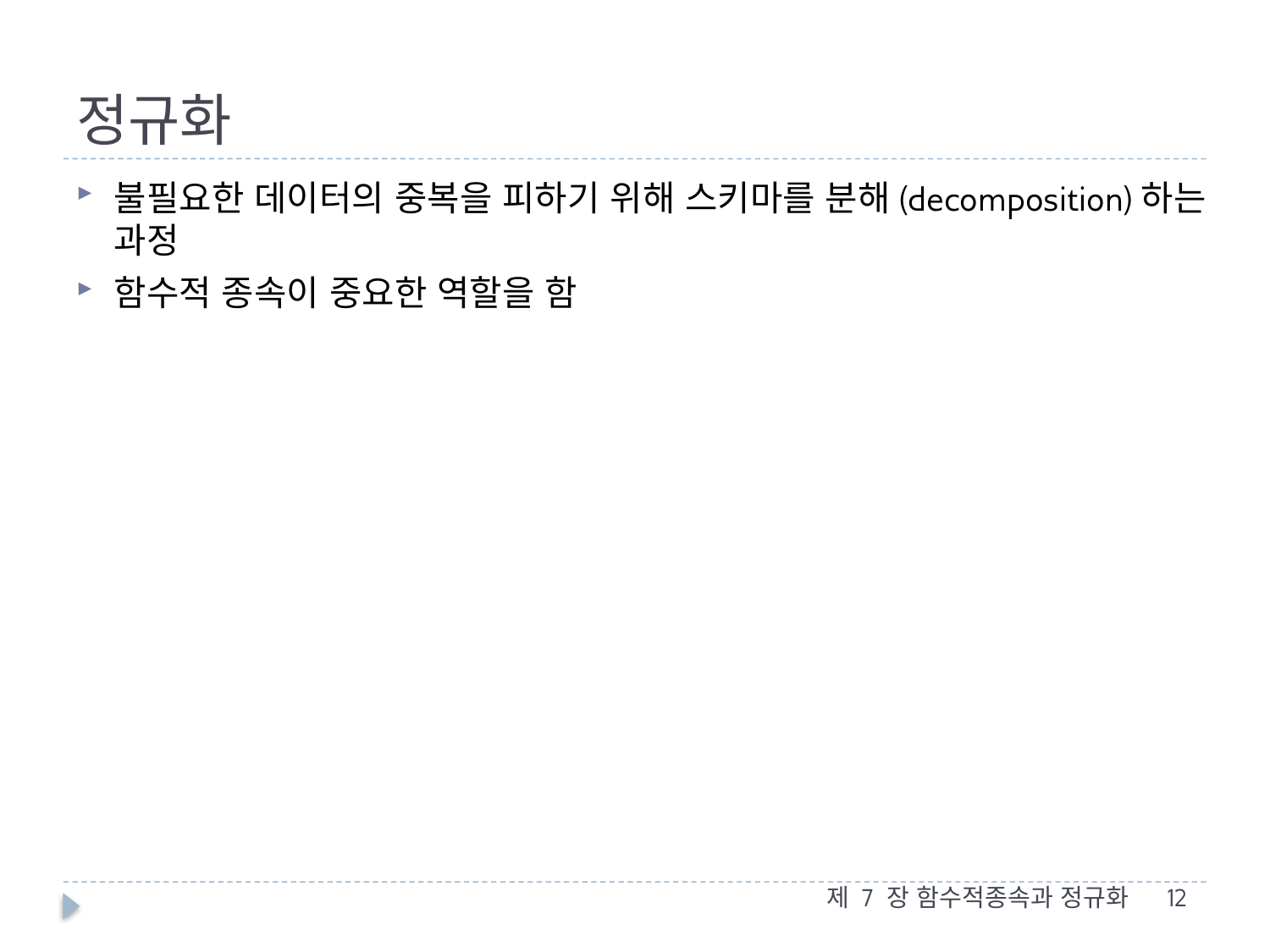

# 정규화
불필요한 데이터의 중복을 피하기 위해 스키마를 분해(decomposition)하는 과정
함수적 종속이 중요한 역할을 함
제 7 장 함수적종속과 정규화
12